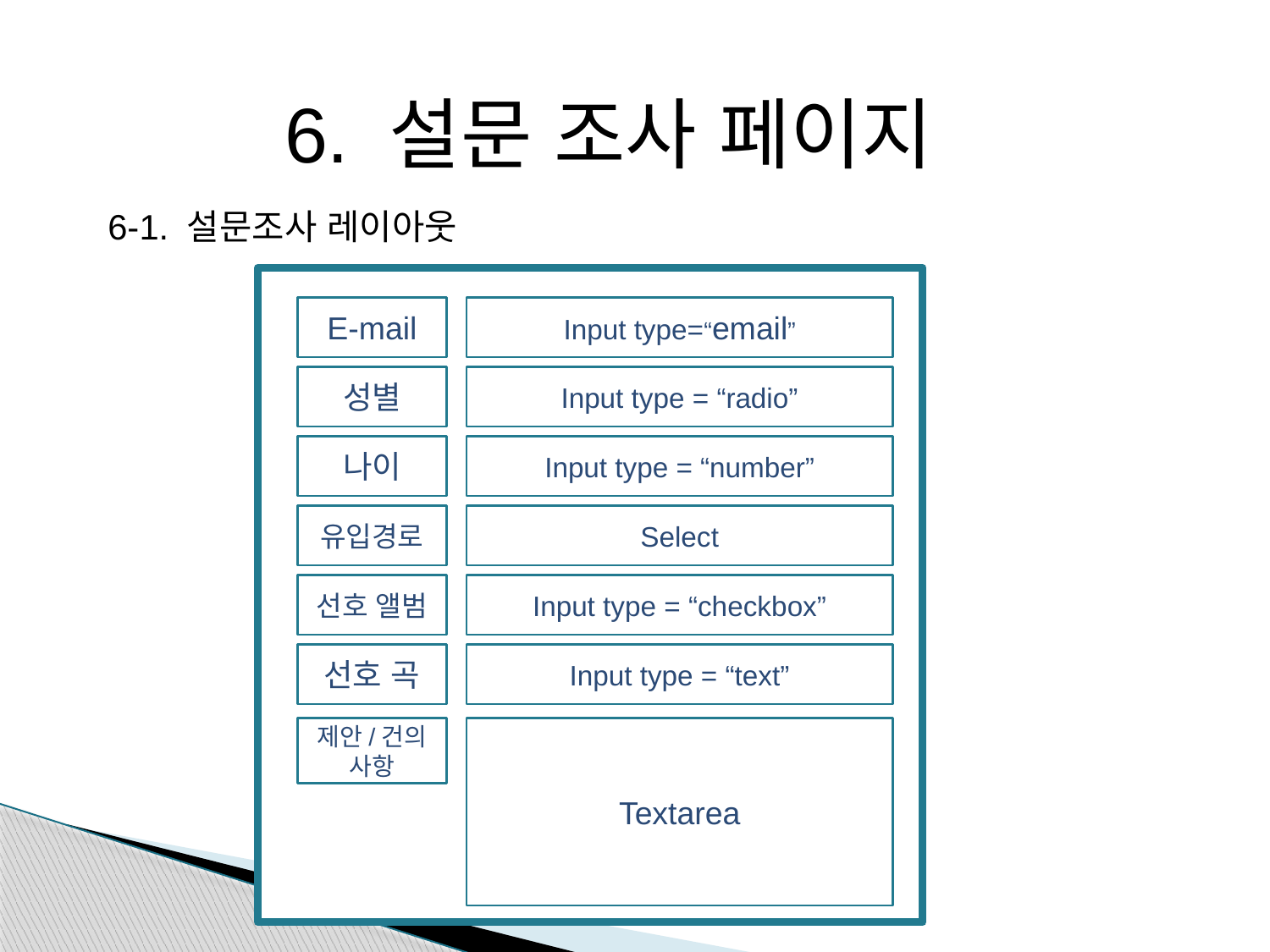

6. 설문 조사 페이지
6-1. 설문조사 레이아웃

E-mail
Input type=“email”
성별
Input type = “radio”
나이
Input type = “number”
유입경로
Select
선호 앨범
Input type = “checkbox”
선호 곡
Input type = “text”
Textarea
제안/건의 사항